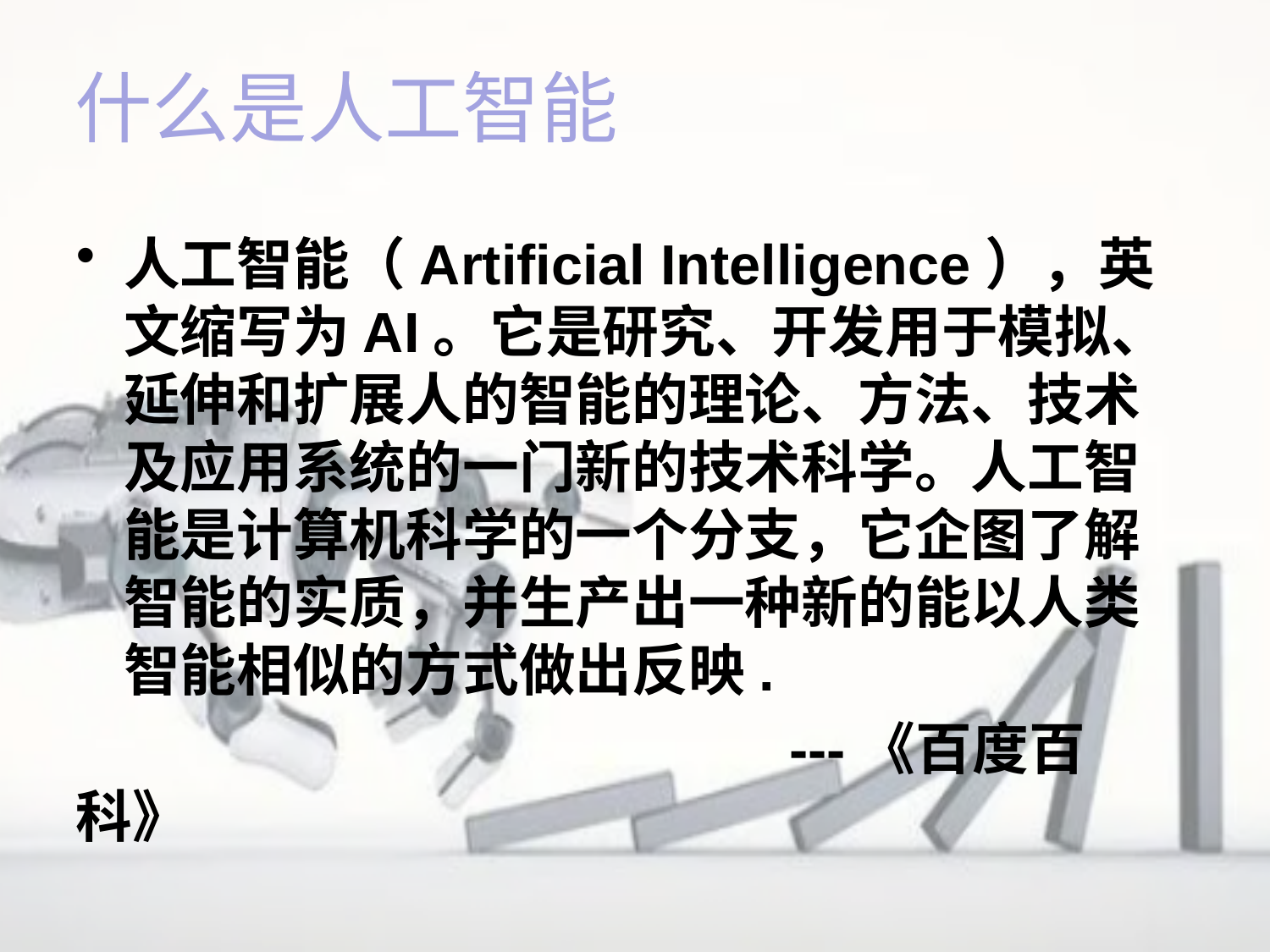

# 什么是人工智能
人工智能（Artificial Intelligence），英文缩写为AI。它是研究、开发用于模拟、延伸和扩展人的智能的理论、方法、技术及应用系统的一门新的技术科学。人工智能是计算机科学的一个分支，它企图了解智能的实质，并生产出一种新的能以人类智能相似的方式做出反映.
     					     ---《百度百科》